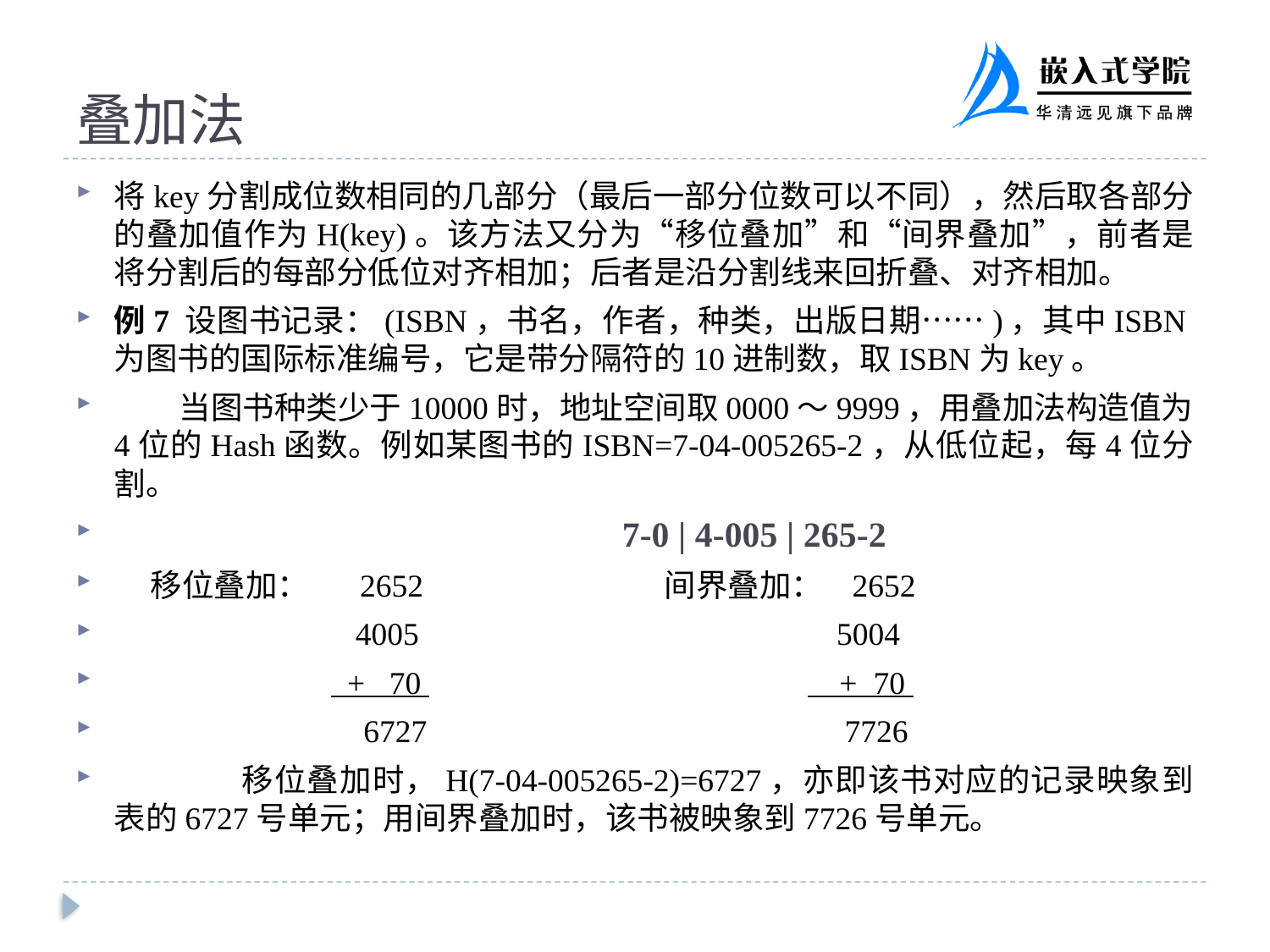

# 叠加法
将key分割成位数相同的几部分（最后一部分位数可以不同），然后取各部分的叠加值作为H(key)。该方法又分为“移位叠加”和“间界叠加”，前者是将分割后的每部分低位对齐相加；后者是沿分割线来回折叠、对齐相加。
例7 设图书记录：(ISBN，书名，作者，种类，出版日期……)，其中ISBN为图书的国际标准编号，它是带分隔符的10进制数，取ISBN为key。
        当图书种类少于10000时，地址空间取0000～9999，用叠加法构造值为4位的Hash函数。例如某图书的ISBN=7-04-005265-2，从低位起，每4位分割。
				7-0 | 4-005 | 265-2
    移位叠加：      2652                             间界叠加：   2652
                              4005                                                    5004
                             +   70                                                    +  70
                               6727                                                    7726
	移位叠加时，H(7-04-005265-2)=6727，亦即该书对应的记录映象到表的6727号单元；用间界叠加时，该书被映象到7726号单元。

169